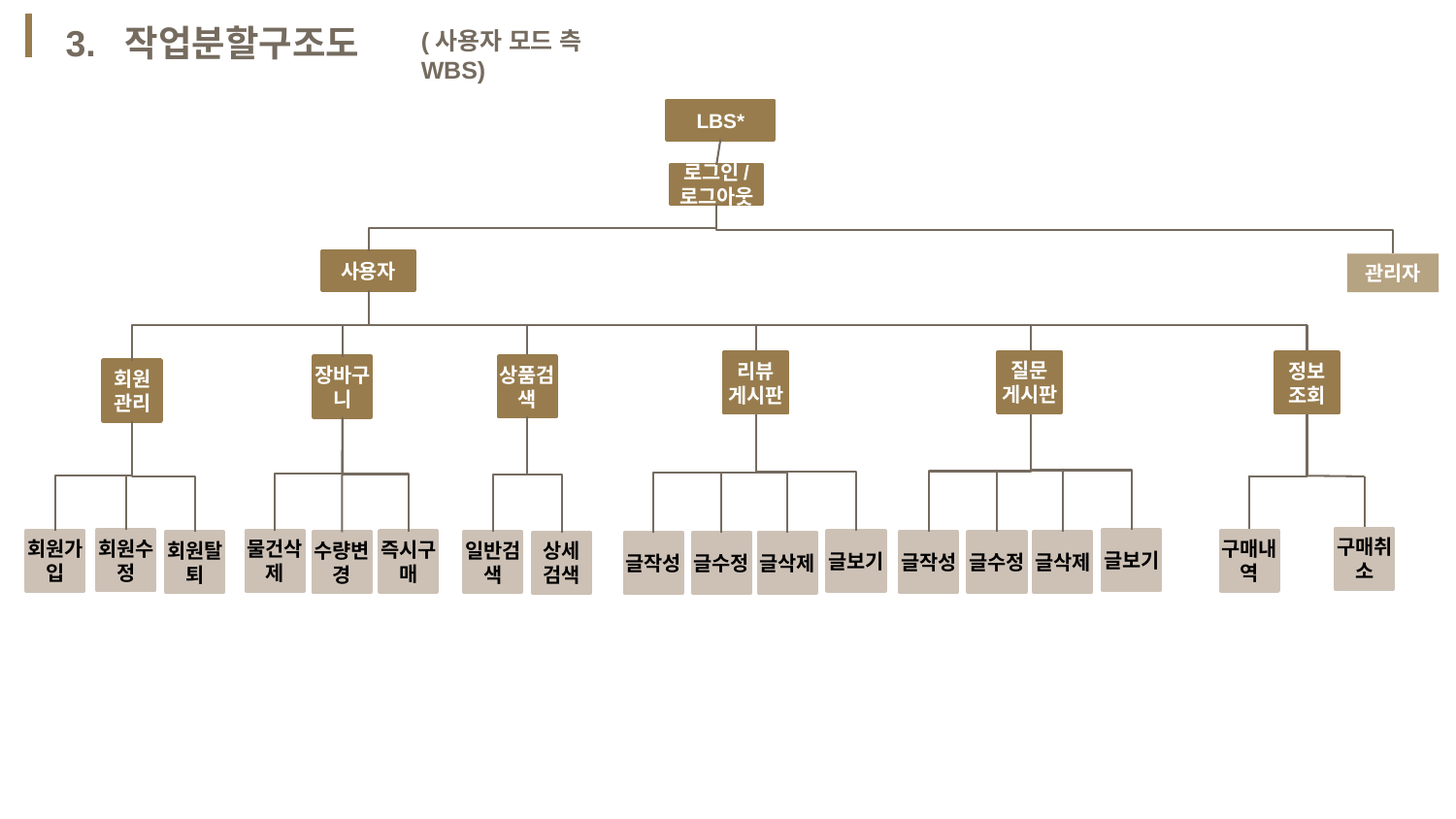

3.  작업분할구조도
(사용자 모드 측 WBS)
LBS*
로그인/
로그아웃
사용자
관리자
질문
게시판
리뷰
게시판
리뷰
게시판
정보
조회
상품검색
장바구니
회원
관리
구매취소
글보기
회원수정
회원가입
글보기
구매내역
물건삭제
즉시구매
글삭제
일반검색
회원탈퇴
수량변경
글작성
글수정
글삭제
상세
검색
글작성
글수정